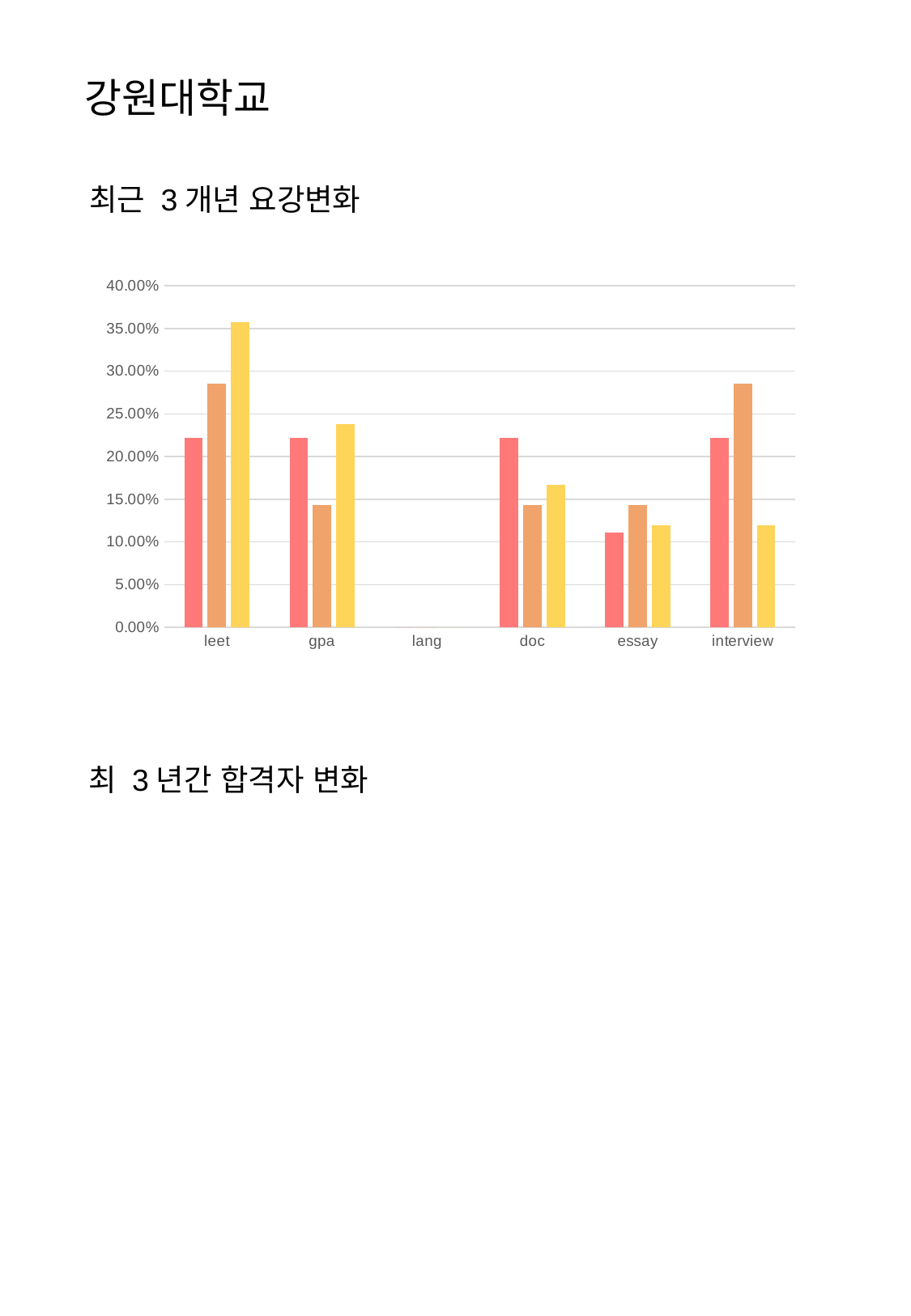

강원대학교
최근 3개년 요강변화

### Chart

| Category | 2016 | 2017 | 2018 |
|---|---|---|---|
| leet | 0.2222222222222222 | 0.2857142857142857 | 0.35714285714285715 |
| gpa | 0.2222222222222222 | 0.14285714285714285 | 0.23809523809523808 |
| lang | 0.0 | 0.0 | 0.0 |
| doc | 0.2222222222222222 | 0.14285714285714285 | 0.16666666666666666 |
| essay | 0.1111111111111111 | 0.14285714285714285 | 0.11904761904761904 |
| interview | 0.2222222222222222 | 0.2857142857142857 | 0.11904761904761904 |
최 3년간 합격자 변화
출신학부
성별 ?
학과
나이